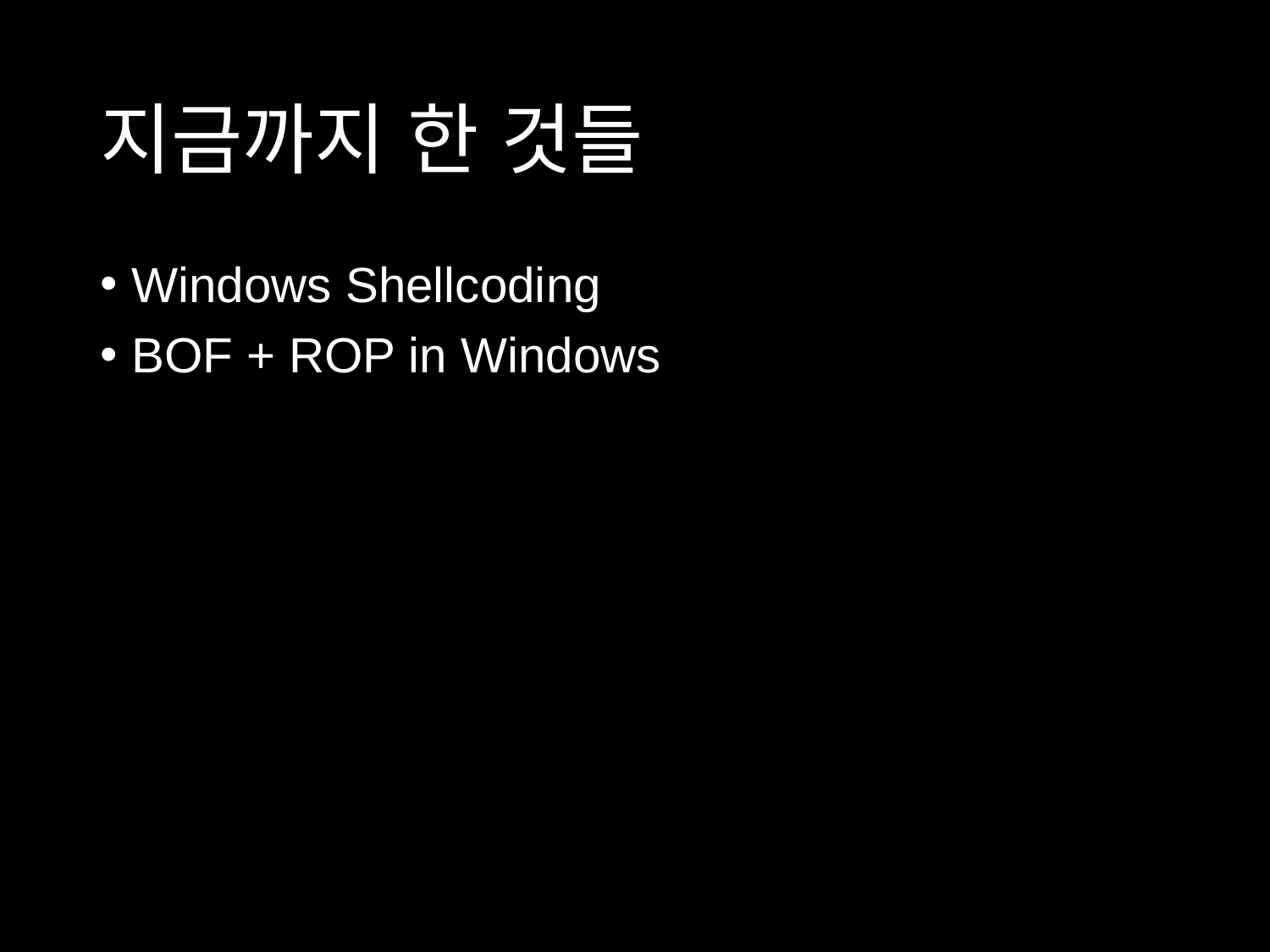

# 지금까지 한 것들
Windows Shellcoding
BOF + ROP in Windows